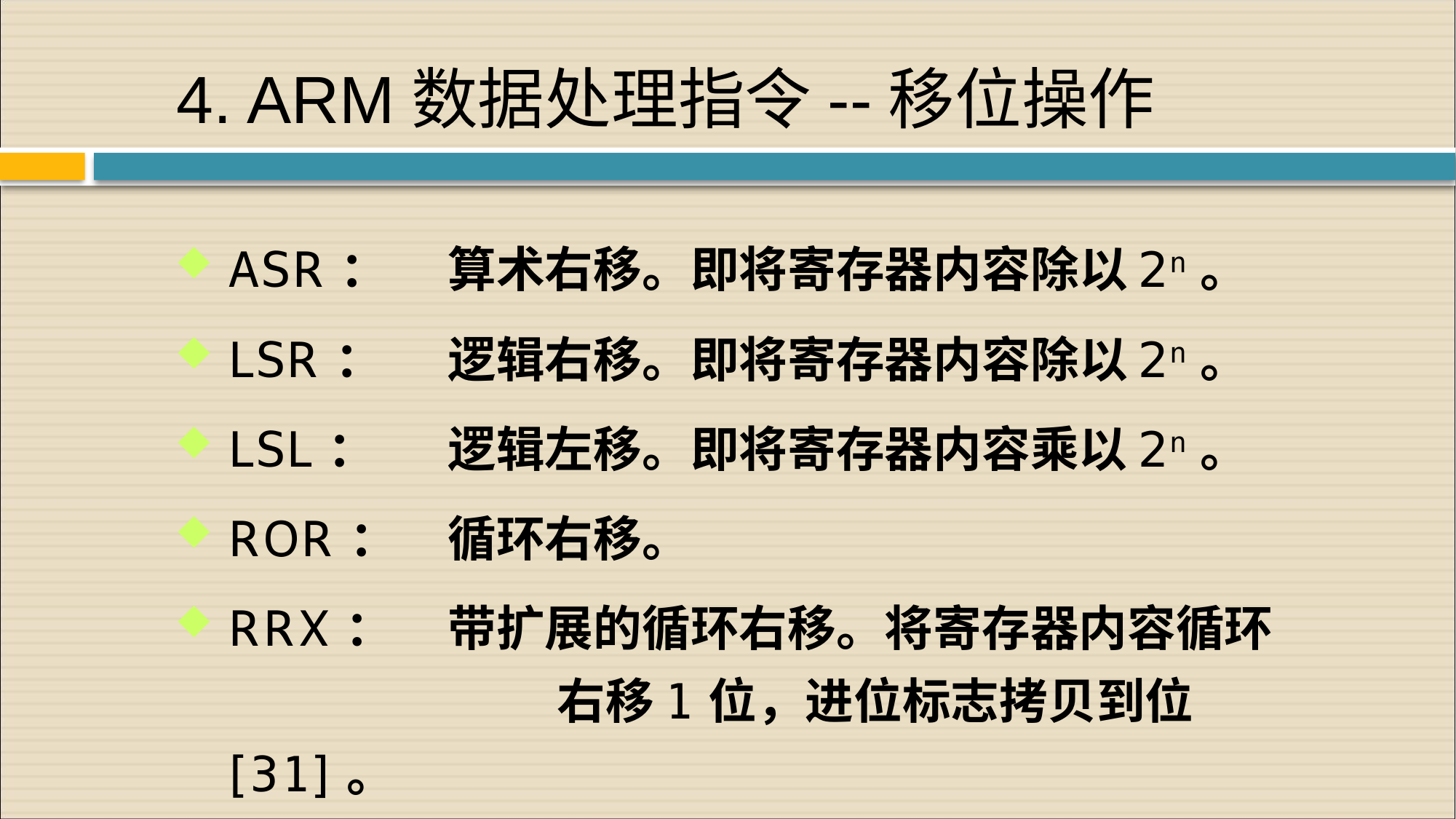

# 4. ARM数据处理指令--移位操作
ASR：	算术右移。即将寄存器内容除以2n。
LSR：	逻辑右移。即将寄存器内容除以2n。
LSL：	逻辑左移。即将寄存器内容乘以2n。
ROR：	循环右移。
RRX：	带扩展的循环右移。将寄存器内容循环			右移1位，进位标志拷贝到位[31]。